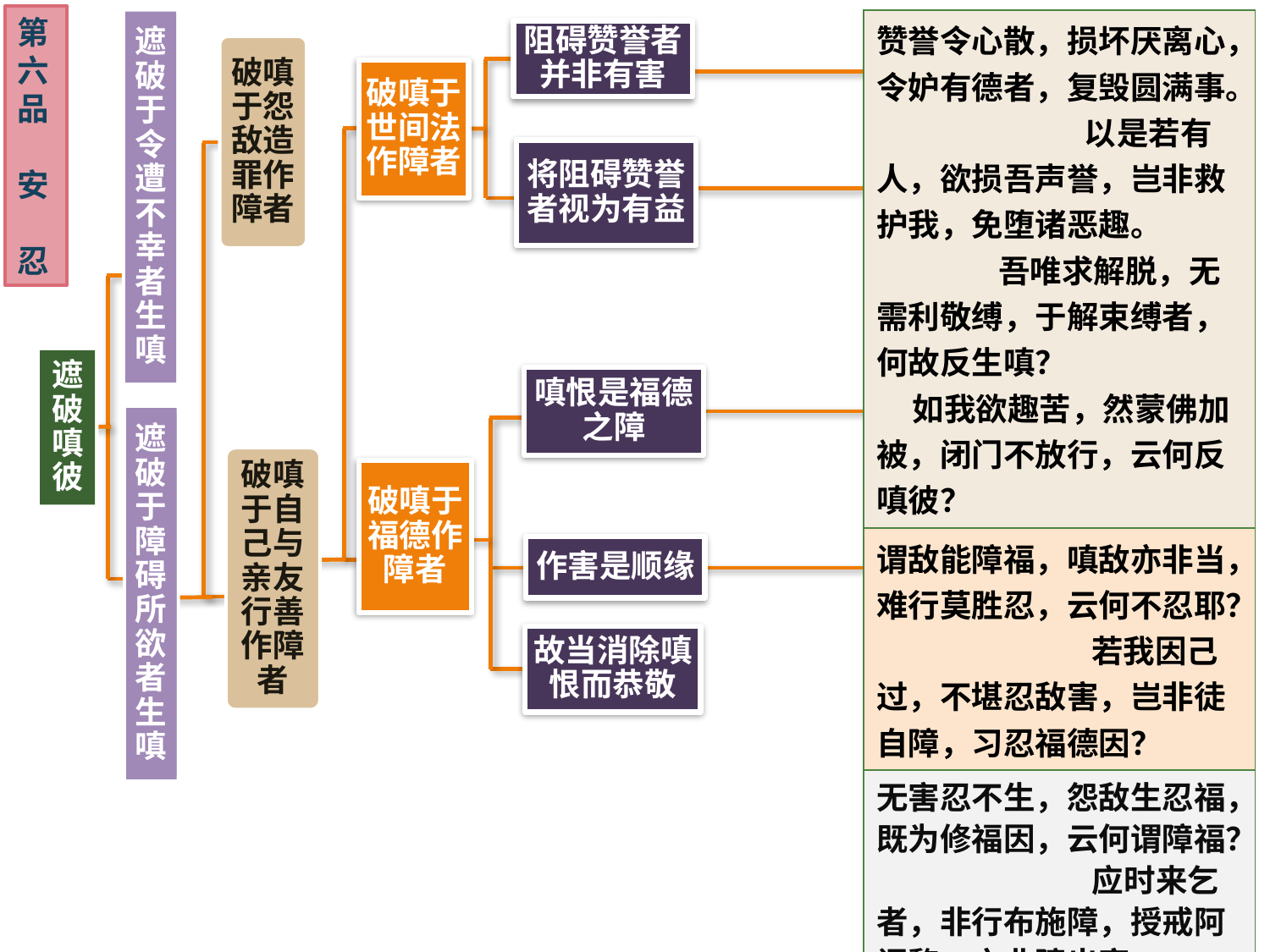

第六品

安   忍
| 赞誉令心散，损坏厌离心，令妒有德者，复毁圆满事。 以是若有人，欲损吾声誉，岂非救护我，免堕诸恶趣。 吾唯求解脱，无需利敬缚，于解束缚者，何故反生嗔？ 如我欲趣苦，然蒙佛加被，闭门不放行，云何反嗔彼？ |
| --- |
| 谓敌能障福，嗔敌亦非当，难行莫胜忍，云何不忍耶？ 若我因己过，不堪忍敌害，岂非徒自障，习忍福德因？ |
| 无害忍不生，怨敌生忍福，既为修福因，云何谓障福？ 应时来乞者，非行布施障，授戒阿阇黎，亦非障出家。 |
遮破于令遭不幸者生嗔

阻碍赞誉者并非有害

破嗔于怨敌造罪作障者
破嗔于世间法作障者
将阻碍赞誉者视为有益

遮破嗔彼
嗔恨是福德之障
遮破于障碍所欲者生嗔

破嗔于自己与亲友行善作障者
破嗔于福德作障者
作害是顺缘
故当消除嗔恨而恭敬